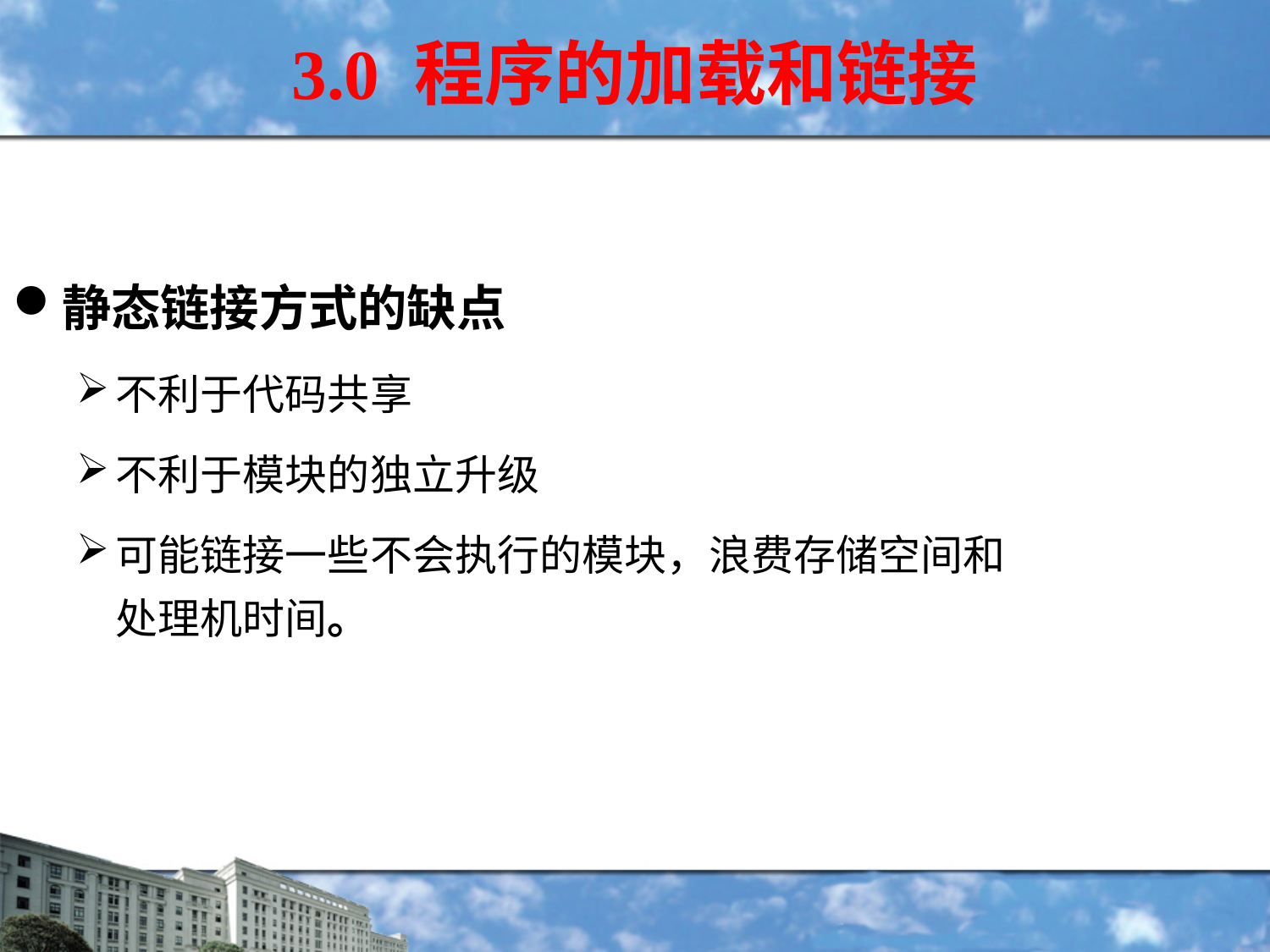

3.0 程序的加载和链接
静态链接方式的缺点
不利于代码共享
不利于模块的独立升级
可能链接一些不会执行的模块，浪费存储空间和处理机时间。